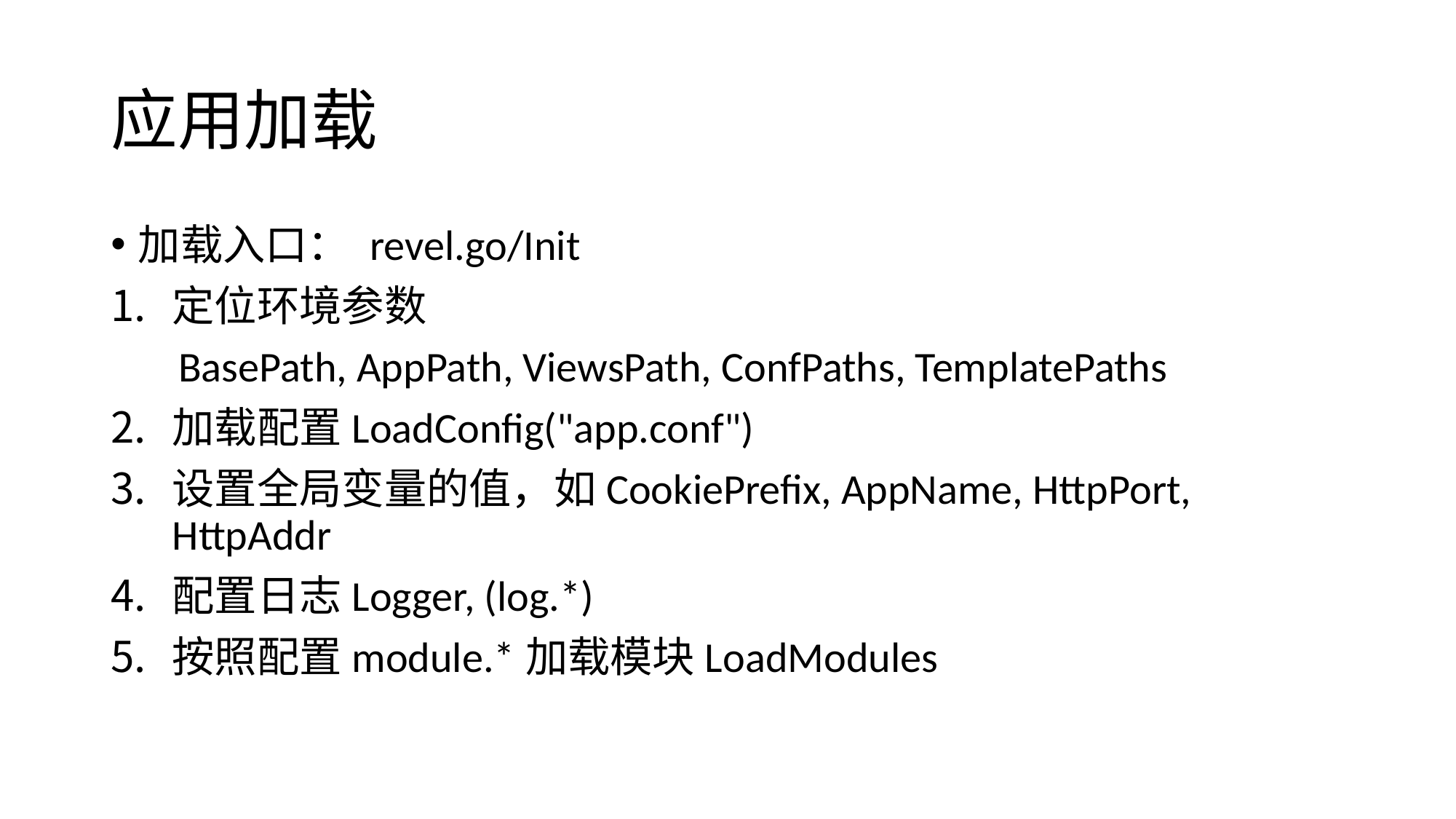

# 应用加载
加载入口： revel.go/Init
定位环境参数
       BasePath, AppPath, ViewsPath, ConfPaths, TemplatePaths
加载配置LoadConfig("app.conf")
设置全局变量的值，如CookiePrefix, AppName, HttpPort, HttpAddr
配置日志Logger, (log.*)
按照配置module.*加载模块LoadModules